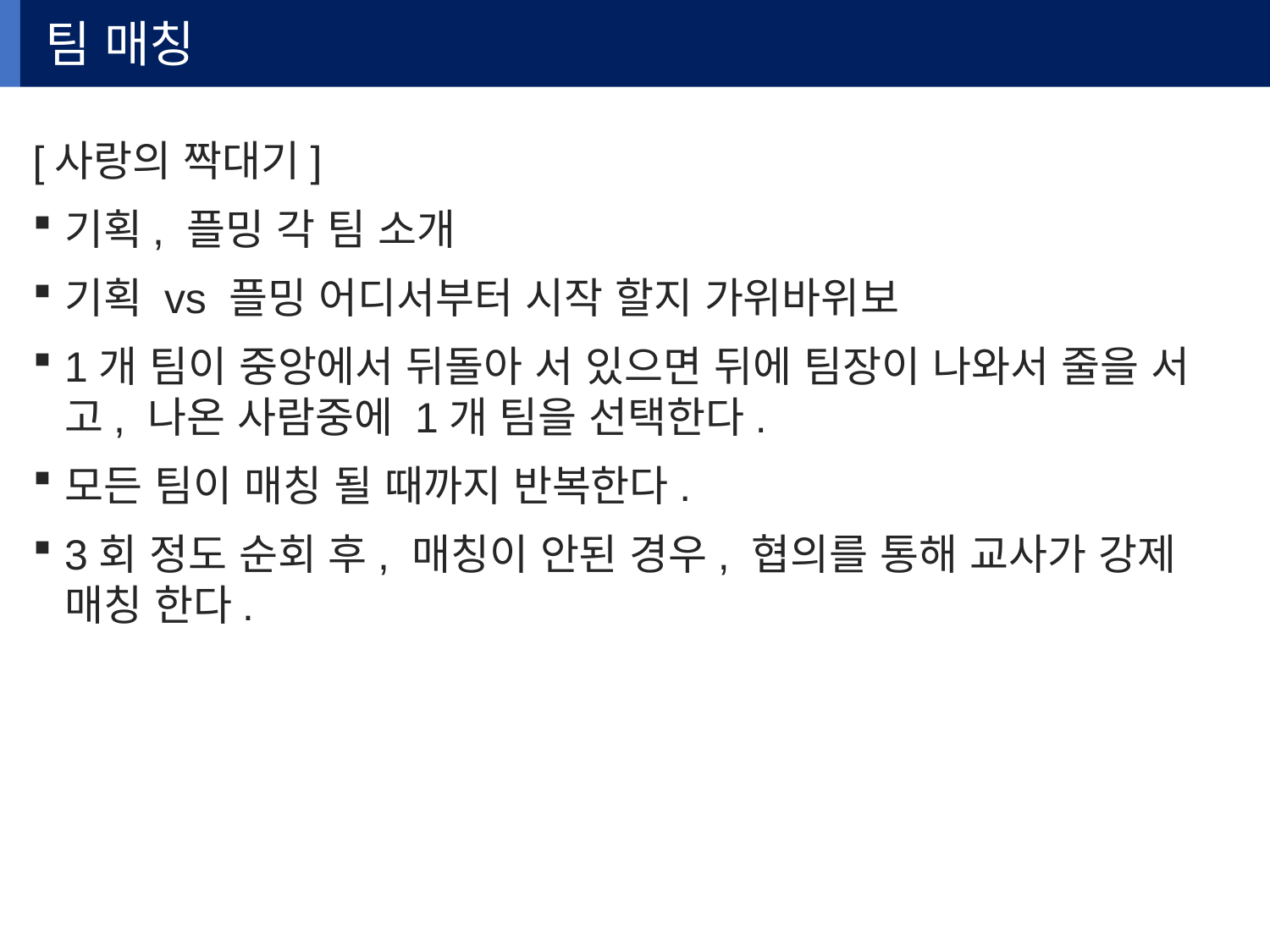

# 팀 매칭
[사랑의 짝대기]
기획, 플밍 각 팀 소개
기획 vs 플밍 어디서부터 시작 할지 가위바위보
1개 팀이 중앙에서 뒤돌아 서 있으면 뒤에 팀장이 나와서 줄을 서고, 나온 사람중에 1개 팀을 선택한다.
모든 팀이 매칭 될 때까지 반복한다.
3회 정도 순회 후, 매칭이 안된 경우, 협의를 통해 교사가 강제 매칭 한다.